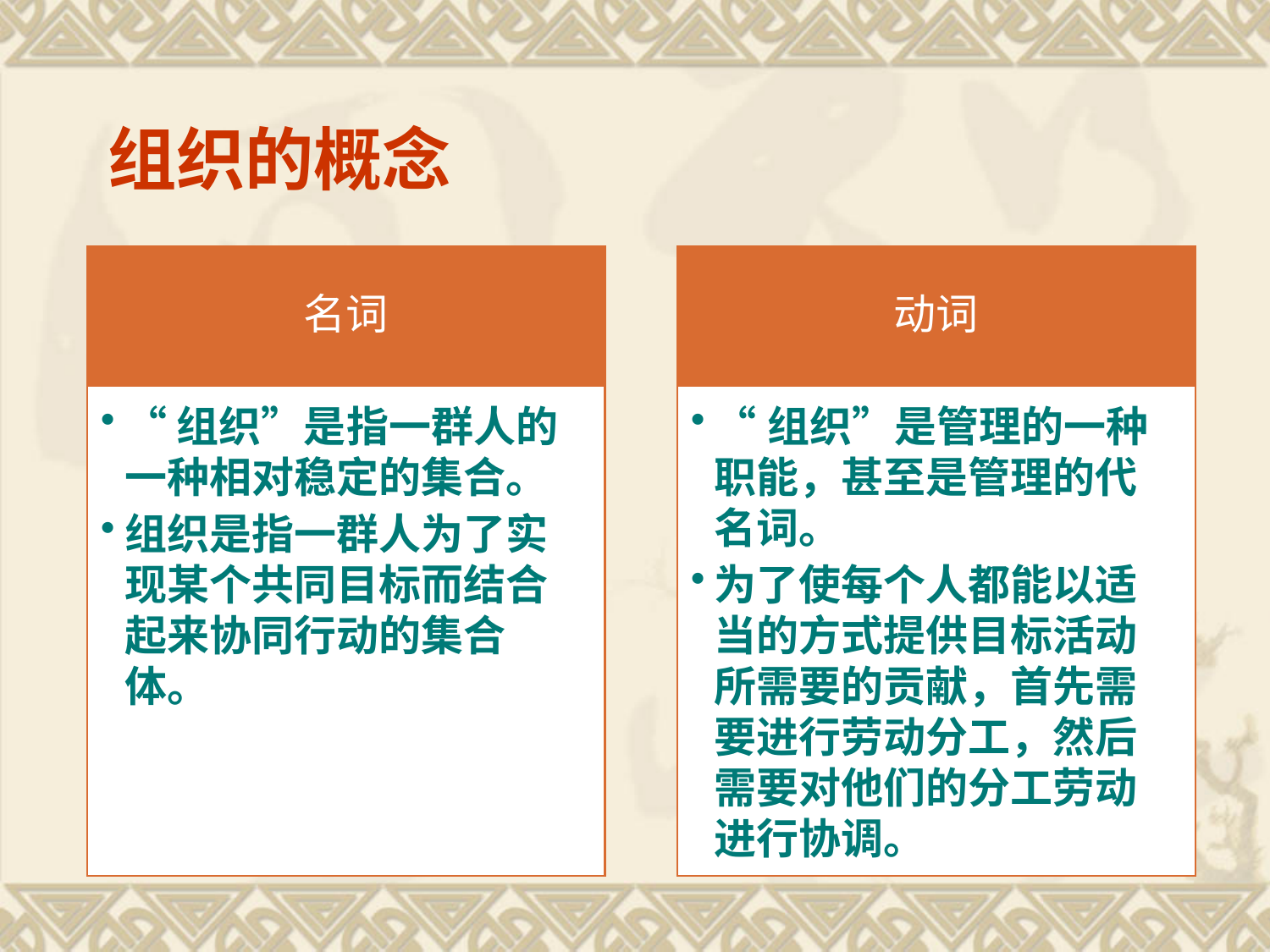

组织的概念
名词
动词
“组织”是指一群人的一种相对稳定的集合。
组织是指一群人为了实现某个共同目标而结合起来协同行动的集合体。
“组织”是管理的一种职能，甚至是管理的代名词。
为了使每个人都能以适当的方式提供目标活动所需要的贡献，首先需要进行劳动分工，然后需要对他们的分工劳动进行协调。